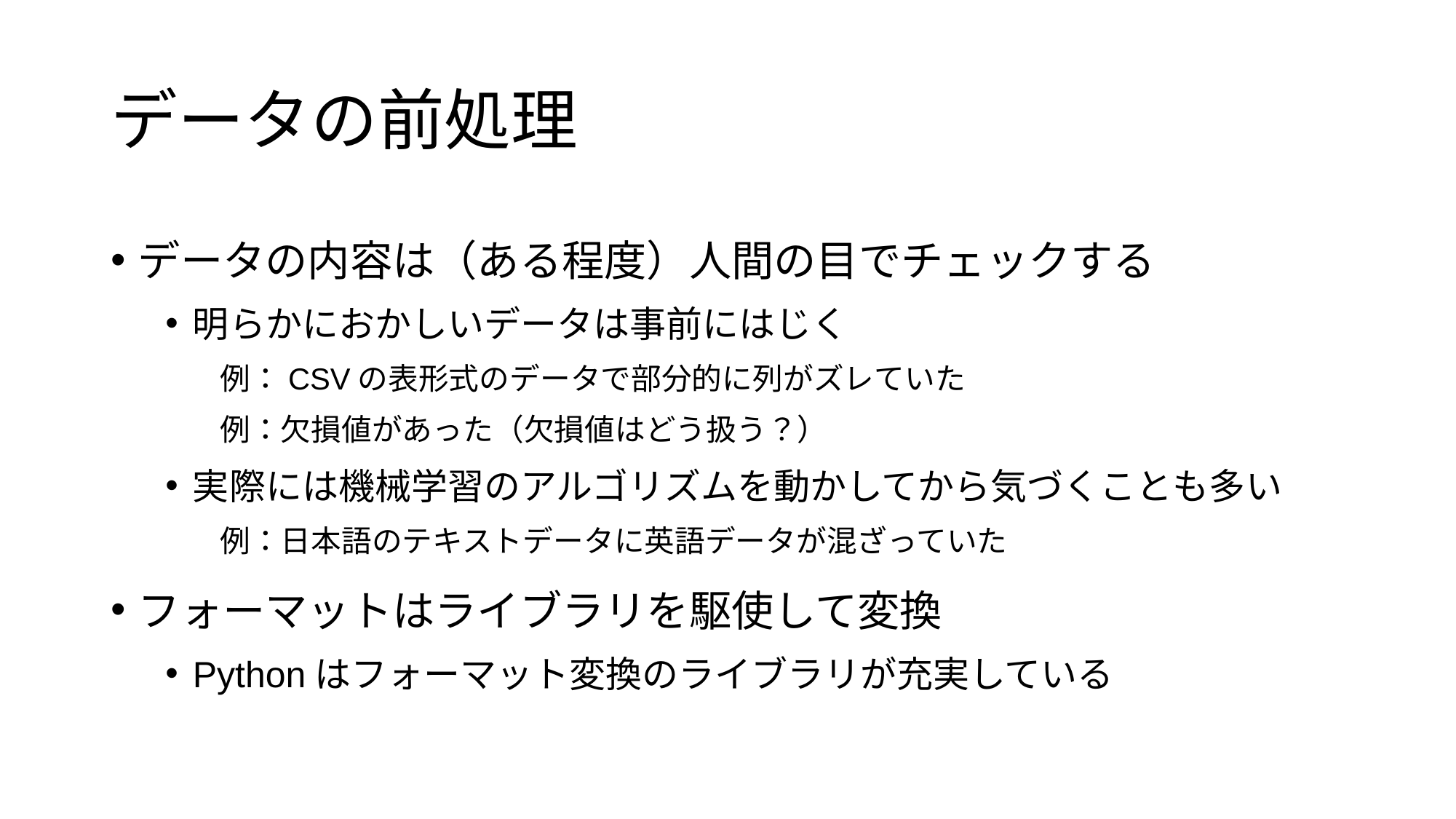

# データの前処理
データの内容は（ある程度）人間の目でチェックする
明らかにおかしいデータは事前にはじく
例：CSVの表形式のデータで部分的に列がズレていた
例：欠損値があった（欠損値はどう扱う？）
実際には機械学習のアルゴリズムを動かしてから気づくことも多い
例：日本語のテキストデータに英語データが混ざっていた
フォーマットはライブラリを駆使して変換
Pythonはフォーマット変換のライブラリが充実している